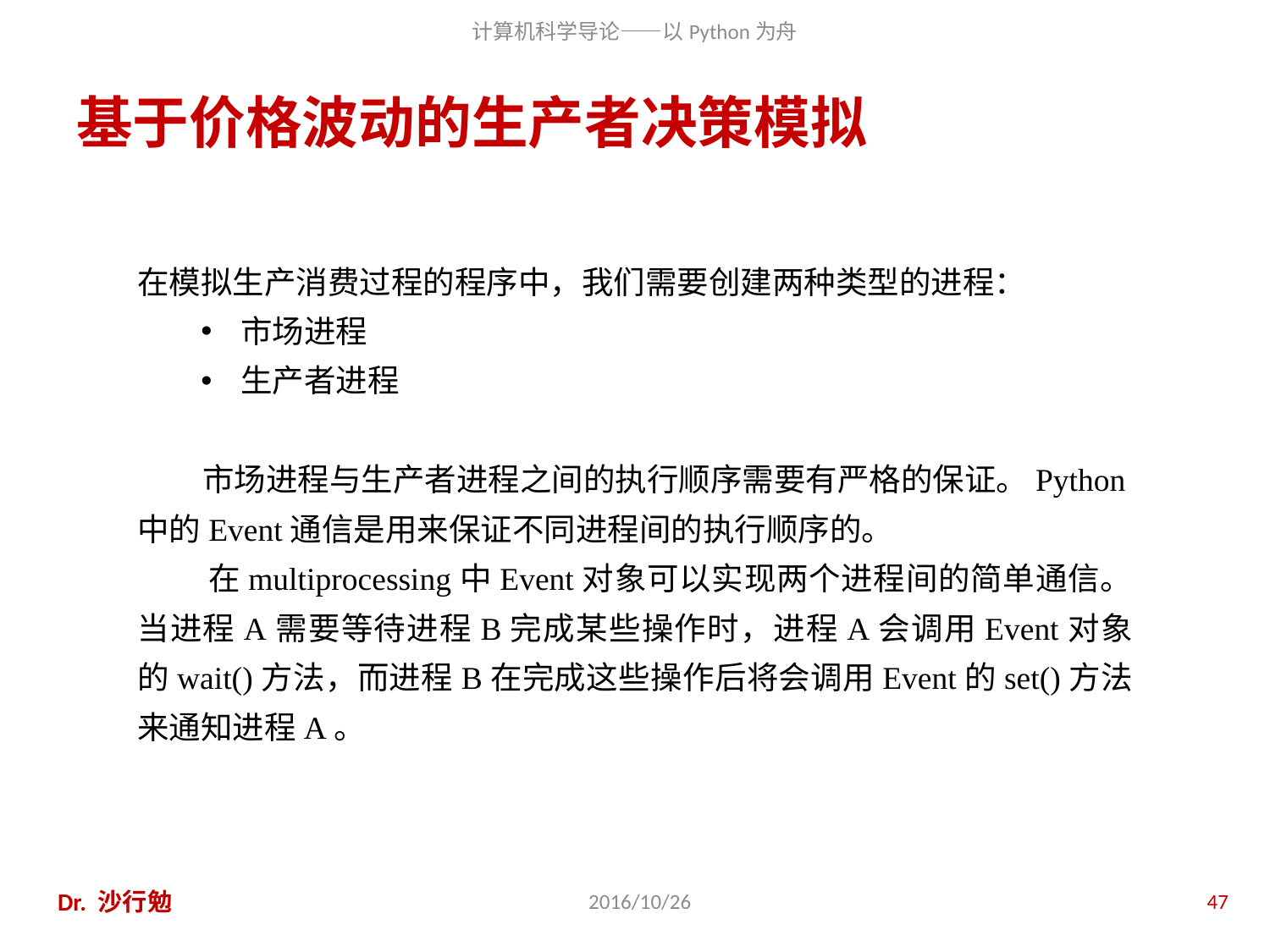

# 基于价格波动的生产者决策模拟
在模拟生产消费过程的程序中，我们需要创建两种类型的进程：
市场进程
生产者进程

        市场进程与生产者进程之间的执行顺序需要有严格的保证。Python中的Event通信是用来保证不同进程间的执行顺序的。
        在multiprocessing中Event对象可以实现两个进程间的简单通信。当进程A需要等待进程B完成某些操作时，进程A会调用Event对象的wait()方法，而进程B在完成这些操作后将会调用Event的set()方法来通知进程A。

Dr. 沙行勉
2016/10/26
47